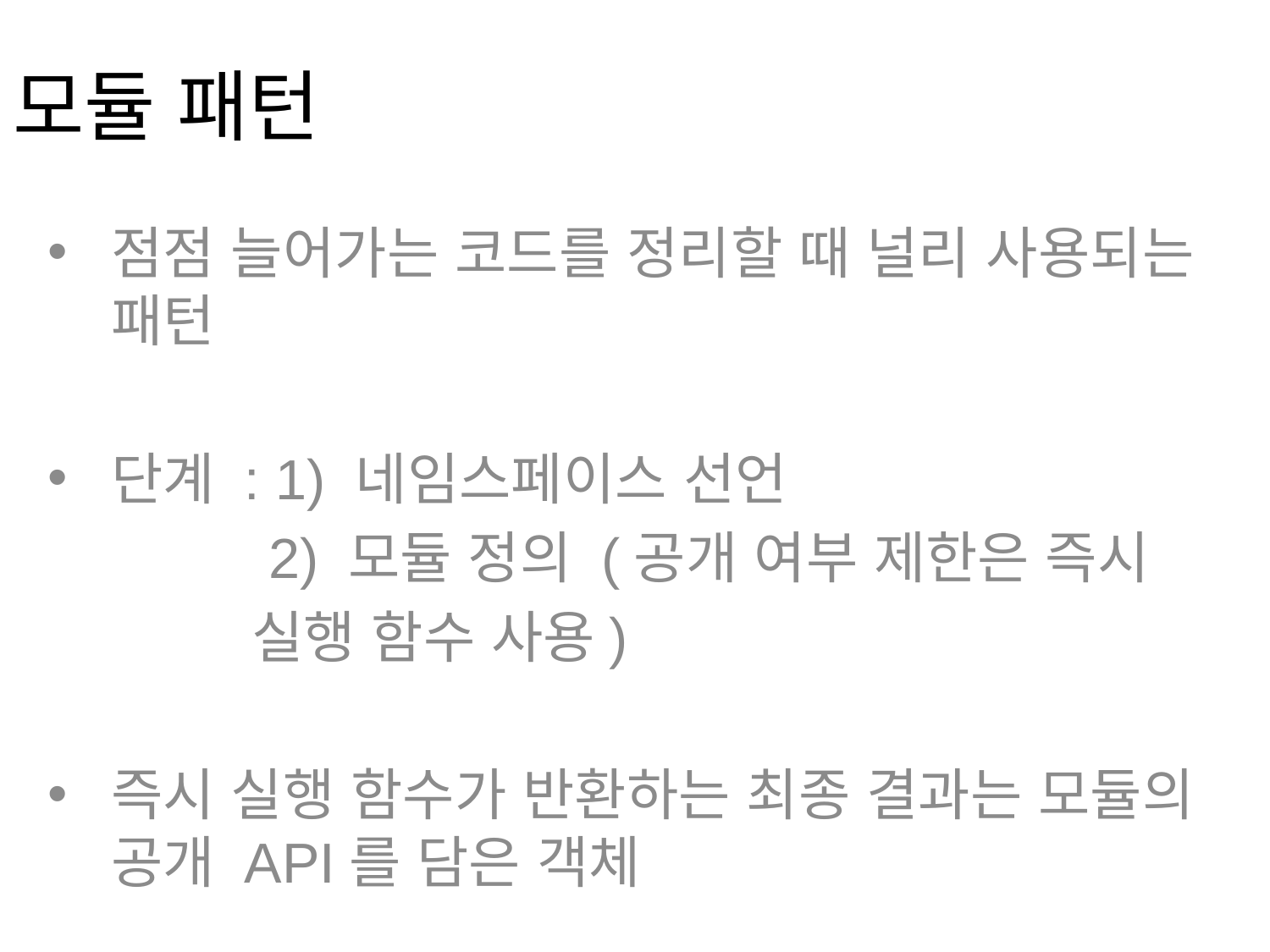

# 모듈 패턴
점점 늘어가는 코드를 정리할 때 널리 사용되는 패턴

단계 : 1) 네임스페이스 선언
	      2) 모듈 정의 (공개 여부 제한은 즉시
            실행 함수 사용)

즉시 실행 함수가 반환하는 최종 결과는 모듈의 공개 API를 담은 객체